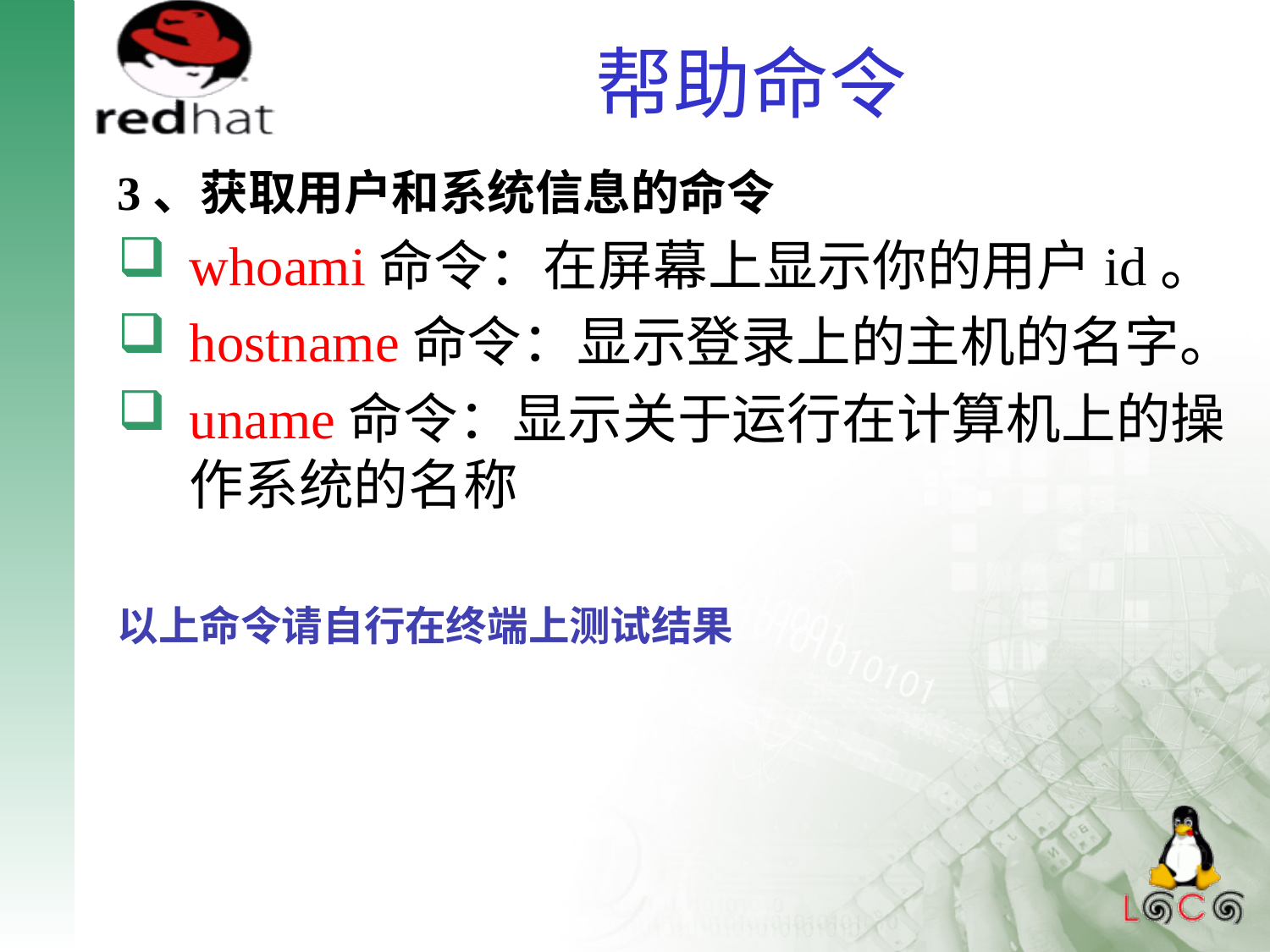

# 帮助命令
3、获取用户和系统信息的命令
whoami命令：在屏幕上显示你的用户id。
hostname命令：显示登录上的主机的名字。
uname命令：显示关于运行在计算机上的操作系统的名称

以上命令请自行在终端上测试结果